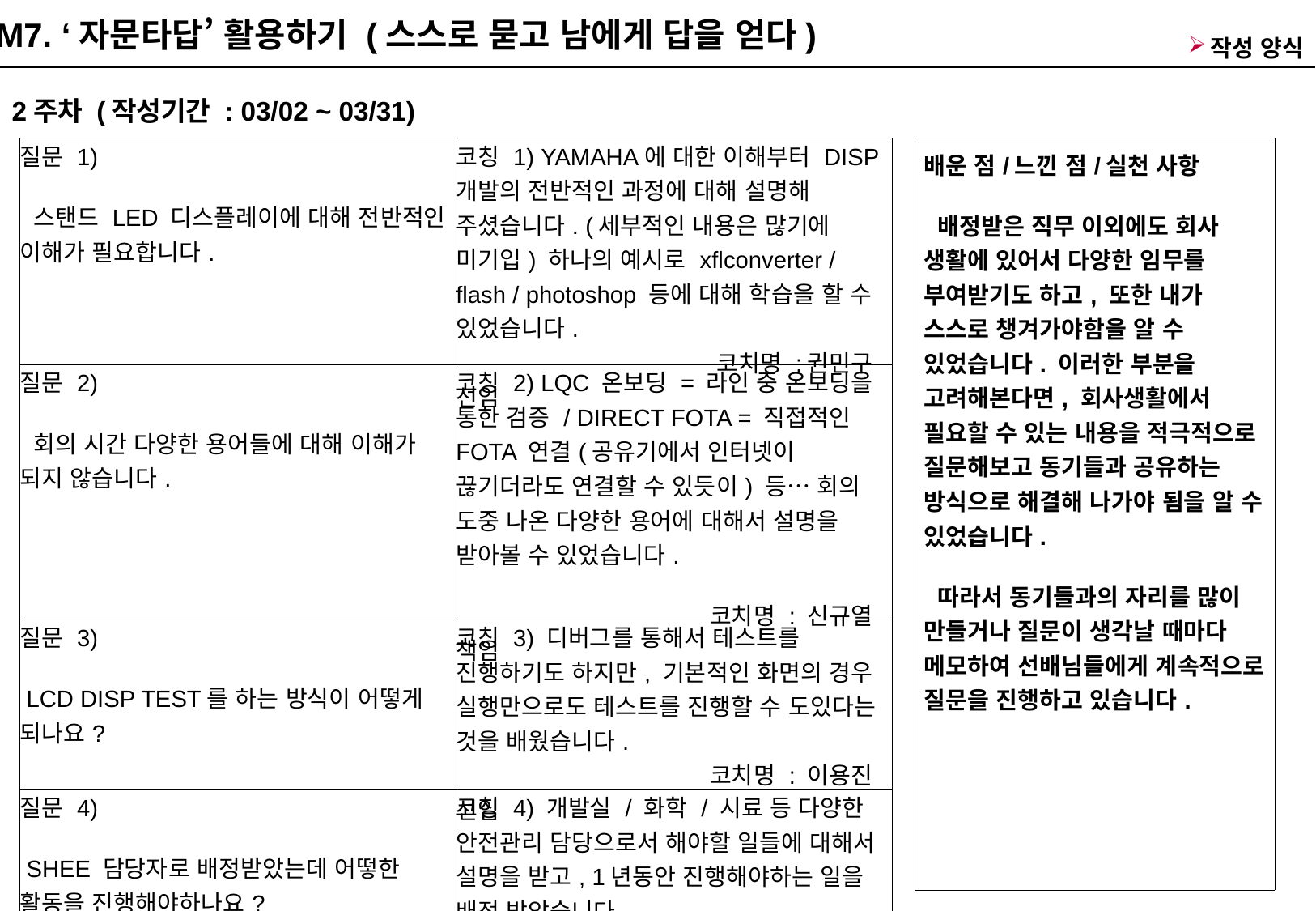

M7. ‘자문타답’ 활용하기 (스스로 묻고 남에게 답을 얻다)
작성 양식
2주차 (작성기간 : 03/02 ~ 03/31)
| 질문 1) 스탠드 LED 디스플레이에 대해 전반적인 이해가 필요합니다. | 코칭 1) YAMAHA에 대한 이해부터 DISP 개발의 전반적인 과정에 대해 설명해 주셨습니다. (세부적인 내용은 많기에 미기입) 하나의 예시로 xflconverter / flash / photoshop 등에 대해 학습을 할 수 있었습니다. 코치명 :권민구 선임 |
| --- | --- |
| 질문 2) 회의 시간 다양한 용어들에 대해 이해가 되지 않습니다. | 코칭 2) LQC 온보딩 = 라인 중 온보딩을 통한 검증 / DIRECT FOTA = 직접적인 FOTA 연결(공유기에서 인터넷이 끊기더라도 연결할 수 있듯이) 등… 회의 도중 나온 다양한 용어에 대해서 설명을 받아볼 수 있었습니다. 코치명 : 신규열 책임 |
| 질문 3) LCD DISP TEST를 하는 방식이 어떻게 되나요? | 코칭 3) 디버그를 통해서 테스트를 진행하기도 하지만, 기본적인 화면의 경우 실행만으로도 테스트를 진행할 수 도있다는 것을 배웠습니다. 코치명 : 이용진 선임 |
| 질문 4) SHEE 담당자로 배정받았는데 어떻한 활동을 진행해야하나요? | 코칭 4) 개발실 / 화학 / 시료 등 다양한 안전관리 담당으로서 해야할 일들에 대해서 설명을 받고, 1년동안 진행해야하는 일을 배정 받았습니다. 코치명 : 장재광 선임 |
| 배운 점/느낀 점/실천 사항 배정받은 직무 이외에도 회사 생활에 있어서 다양한 임무를 부여받기도 하고, 또한 내가 스스로 챙겨가야함을 알 수 있었습니다. 이러한 부분을 고려해본다면, 회사생활에서 필요할 수 있는 내용을 적극적으로 질문해보고 동기들과 공유하는 방식으로 해결해 나가야 됨을 알 수 있었습니다. 따라서 동기들과의 자리를 많이 만들거나 질문이 생각날 때마다 메모하여 선배님들에게 계속적으로 질문을 진행하고 있습니다. |
| --- |